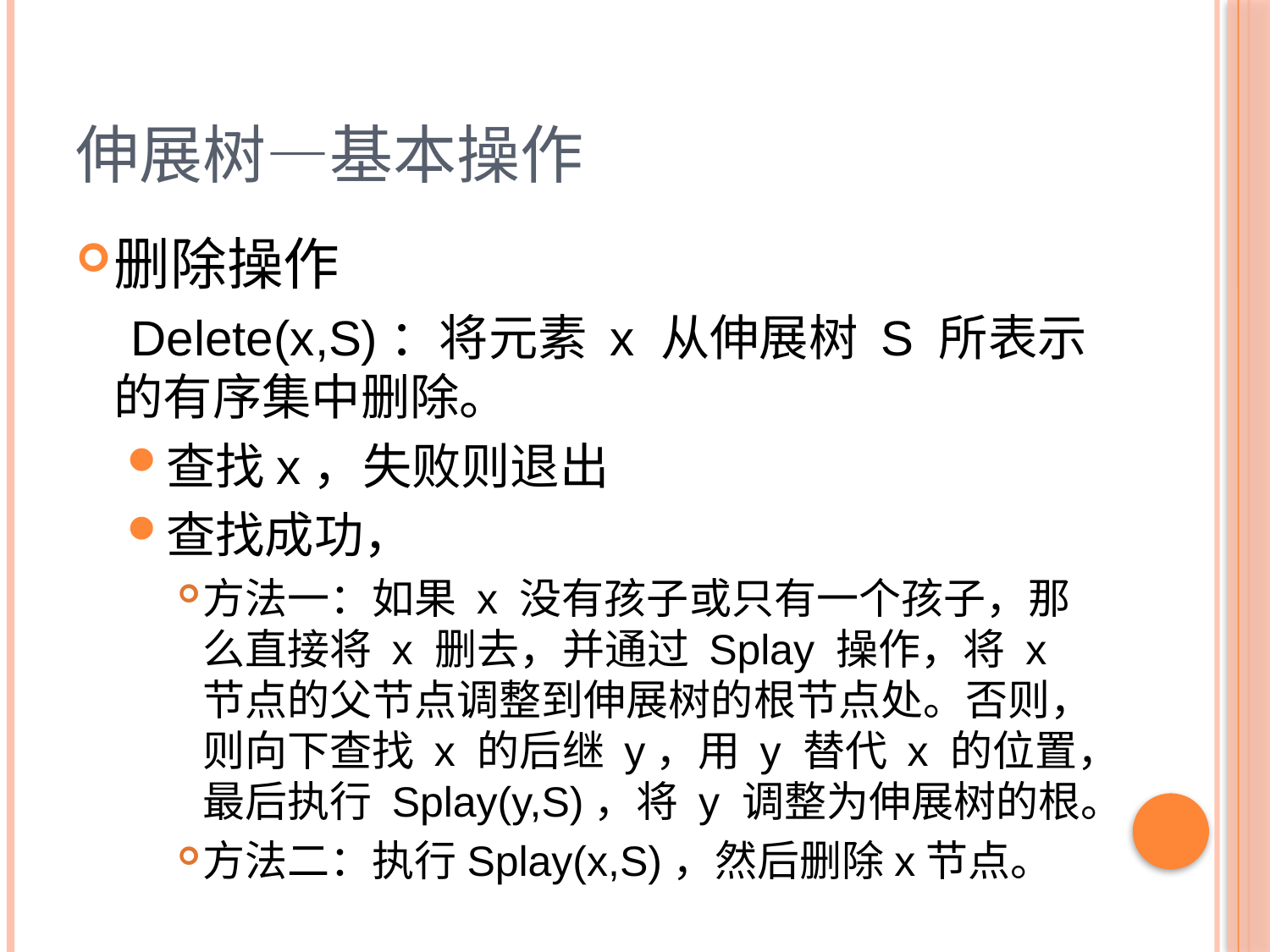

# 伸展树—基本操作
删除操作
    Delete(x,S)：将元素 x 从伸展树 S 所表示的有序集中删除。
查找x，失败则退出
查找成功，
方法一：如果 x 没有孩子或只有一个孩子，那么直接将 x 删去，并通过 Splay 操作，将 x 节点的父节点调整到伸展树的根节点处。否则，则向下查找 x 的后继 y，用 y 替代 x 的位置，最后执行 Splay(y,S)，将 y 调整为伸展树的根。
方法二：执行Splay(x,S)，然后删除x节点。